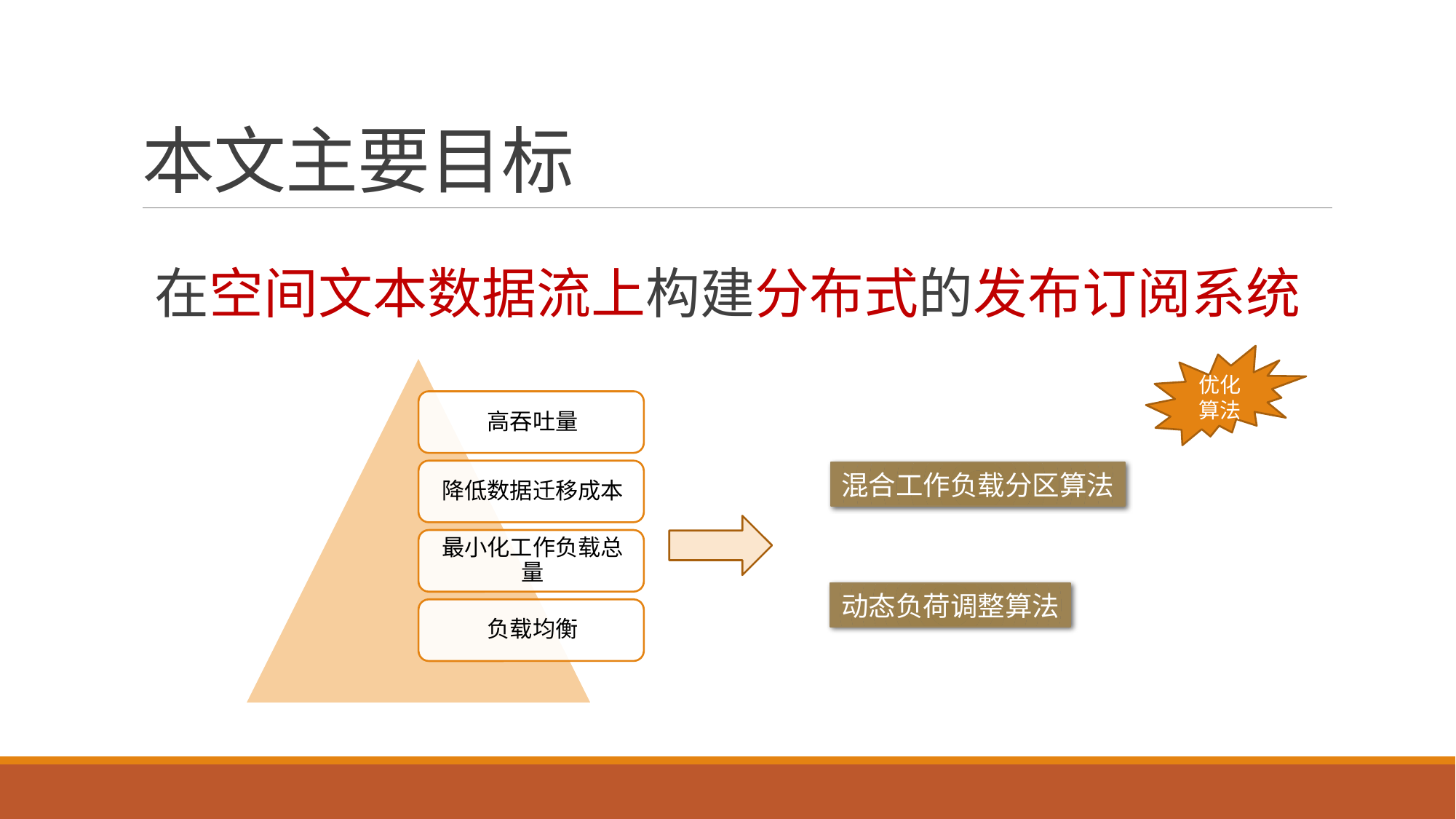

# 本文主要目标
在空间文本数据流上构建分布式的发布订阅系统

优化算法
高吞吐量
降低数据迁移成本
最小化工作负载总量
负载均衡
混合工作负载分区算法

动态负荷调整算法